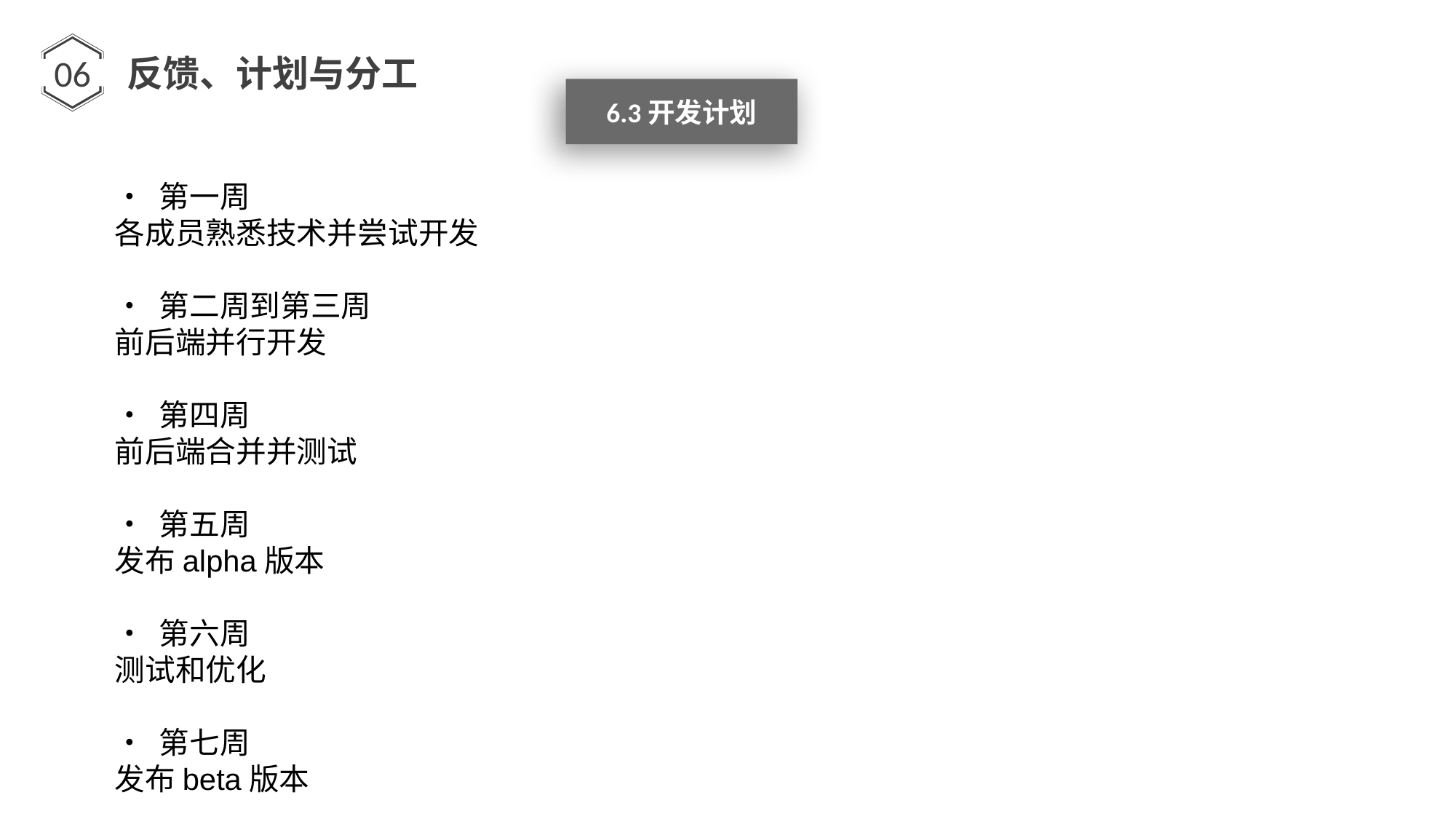

06
反馈、计划与分工
6.3开发计划
• 第一周
各成员熟悉技术并尝试开发

• 第二周到第三周
前后端并行开发

• 第四周
前后端合并并测试

• 第五周
发布alpha版本

• 第六周
测试和优化

• 第七周
发布beta版本